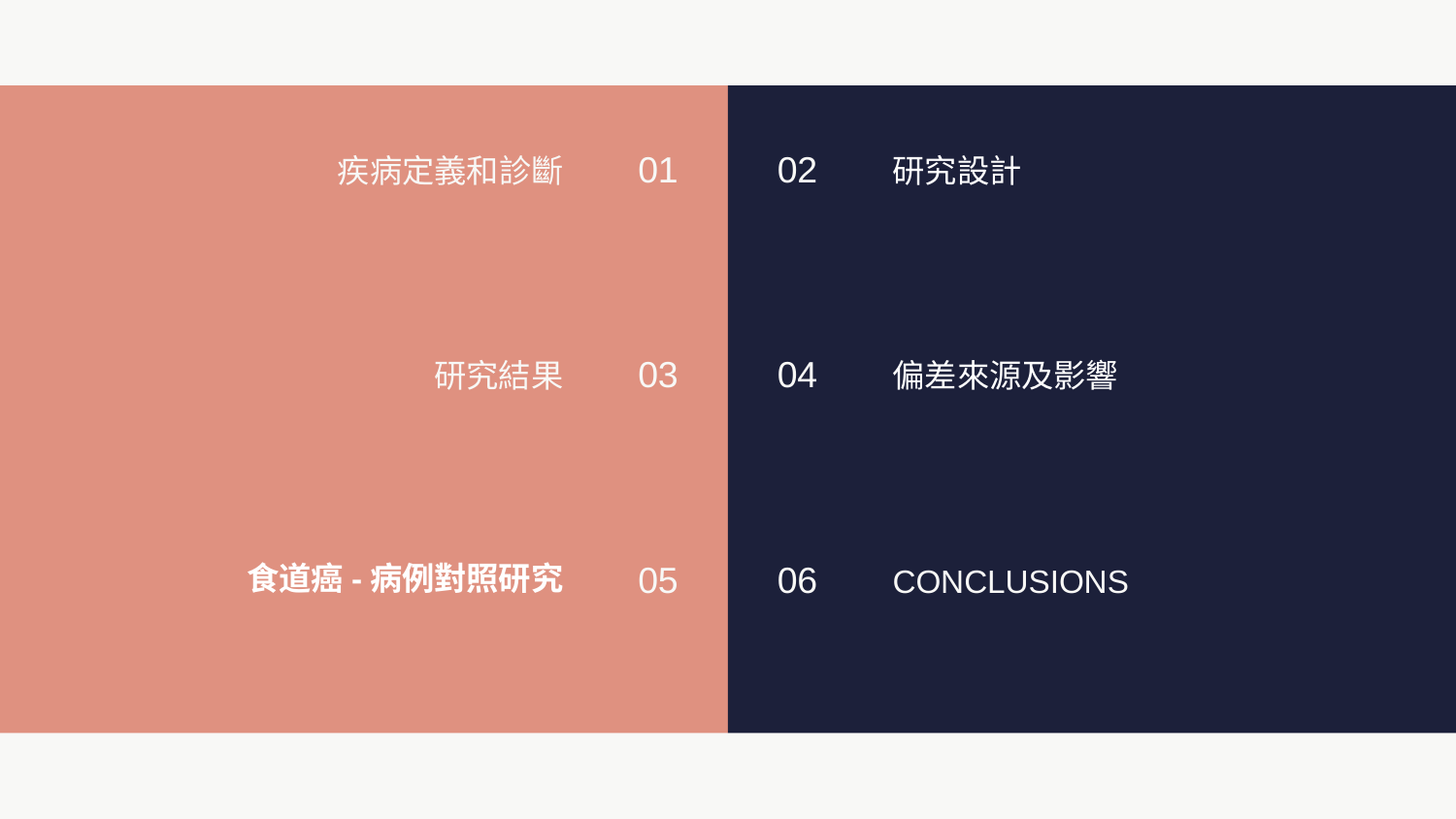

01
02
# 疾病定義和診斷
研究設計
03
04
研究結果
偏差來源及影響
05
06
食道癌-病例對照研究
CONCLUSIONS